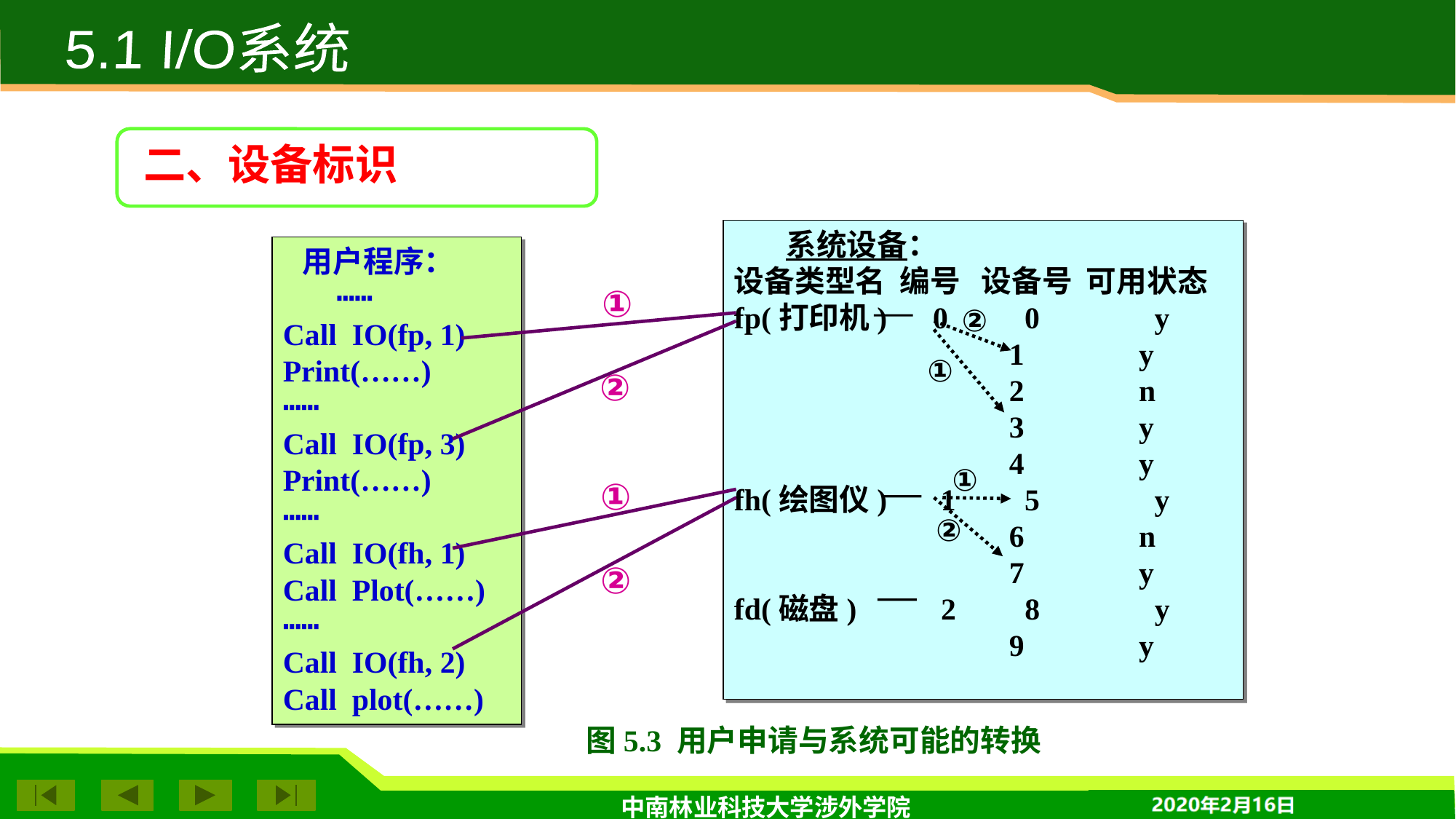

5.1 I/O系统

二、设备标识
              系统设备：
设备类型名  编号   设备号  可用状态
fp(打印机)      0          0               y
                                    1               y
                                    2               n
                                    3               y
                                    4               y
fh(绘图仪)       1         5               y
                                    6               n
                                    7               y
fd(磁盘)           2         8               y
                                    9               y
     用户程序：
       ┅┅
Call  IO(fp, 1)
Print(……)
┅┅
Call  IO(fp, 3)
Print(……)
┅┅
Call  IO(fh, 1)
Call  Plot(……)
┅┅
Call  IO(fh, 2)
Call  plot(……)
①
②

①
②
①
①

②
②

图5.3 用户申请与系统可能的转换